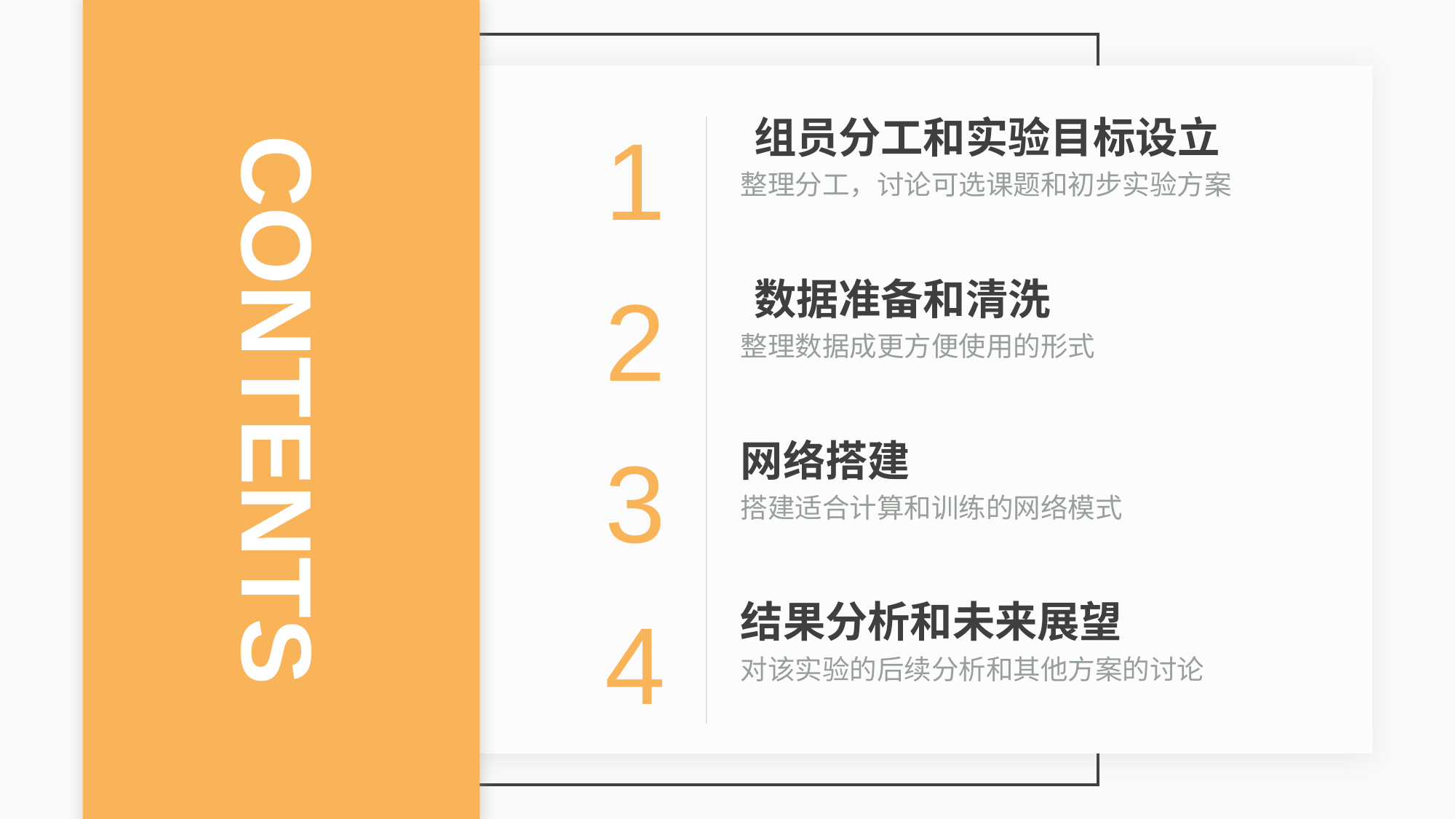

1
组员分工和实验目标设立
整理分工，讨论可选课题和初步实验方案
2
数据准备和清洗
整理数据成更方便使用的形式
CONTENTS
3
网络搭建
搭建适合计算和训练的网络模式
4
结果分析和未来展望
对该实验的后续分析和其他方案的讨论